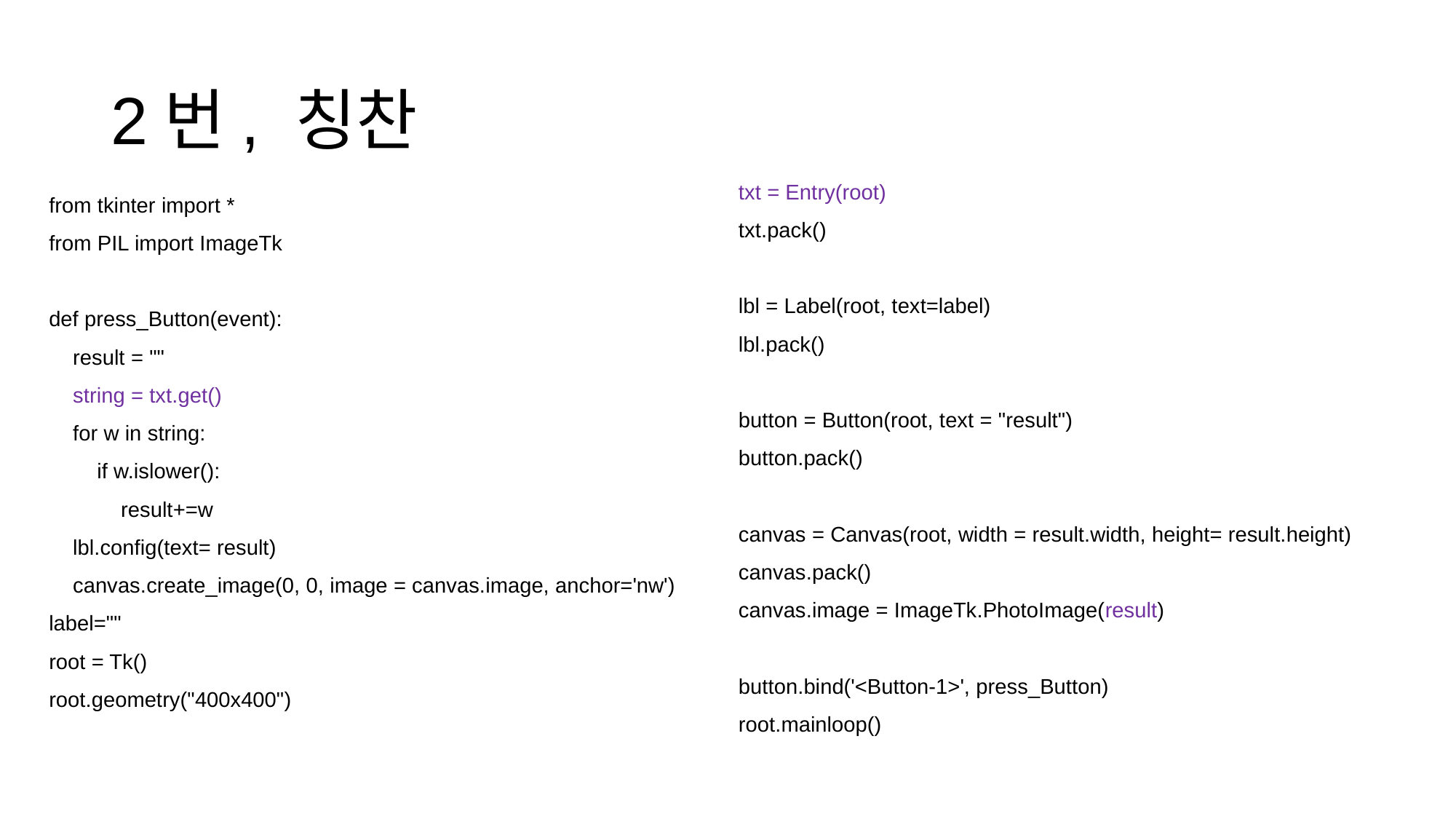

# 2번, 칭찬
txt = Entry(root)
txt.pack()

lbl = Label(root, text=label)
lbl.pack()

button = Button(root, text = "result")
button.pack()

canvas = Canvas(root, width = result.width, height= result.height)
canvas.pack()
canvas.image = ImageTk.PhotoImage(result)

button.bind('<Button-1>', press_Button)
root.mainloop()

from tkinter import *
from PIL import ImageTk

def press_Button(event):
    result = ""
    string = txt.get()
    for w in string:
        if w.islower():
            result+=w
    lbl.config(text= result)
    canvas.create_image(0, 0, image = canvas.image, anchor='nw')
label=""
root = Tk()
root.geometry("400x400")